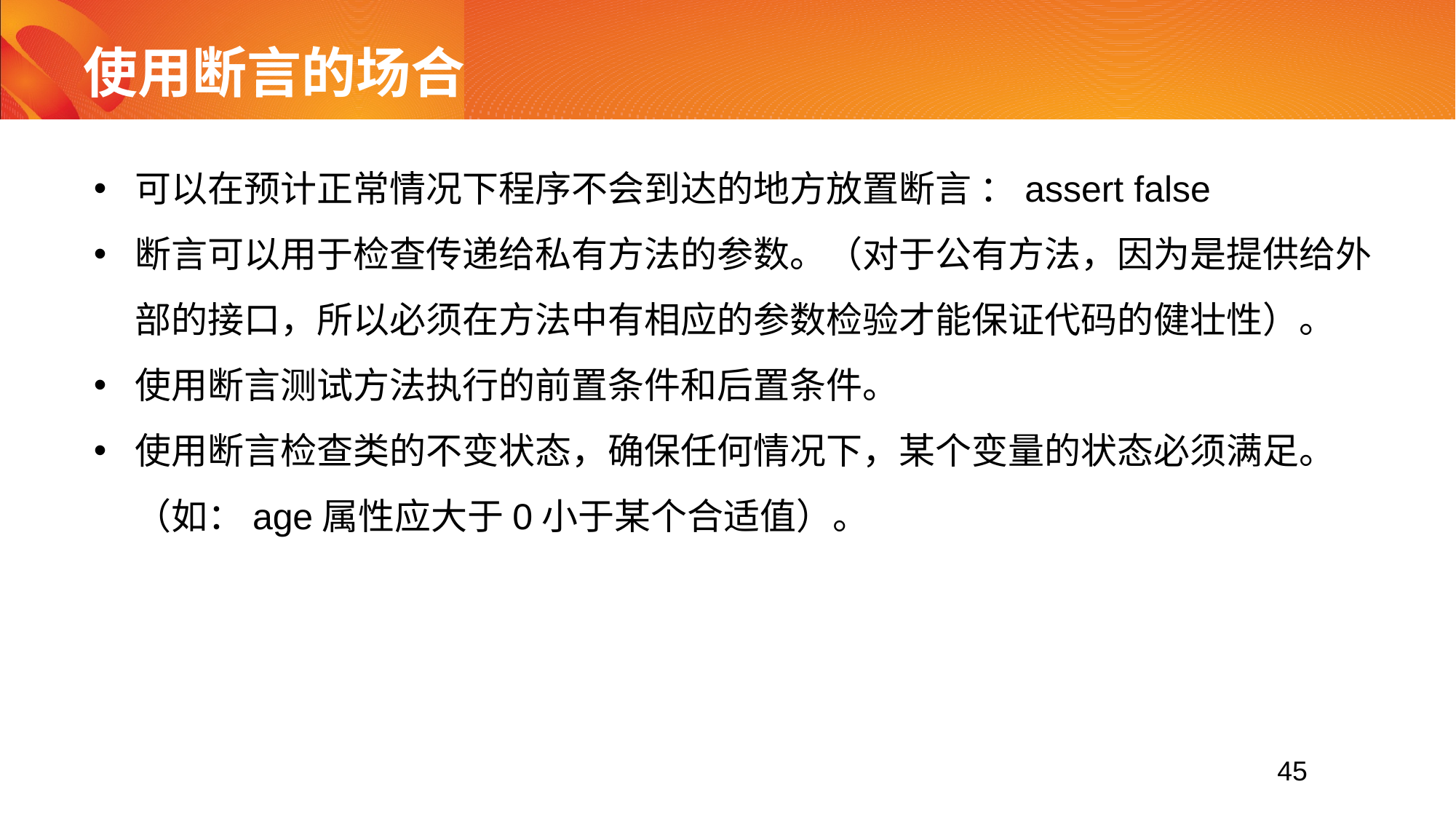

# 使用断言的场合
可以在预计正常情况下程序不会到达的地方放置断言 ：assert false
断言可以用于检查传递给私有方法的参数。（对于公有方法，因为是提供给外部的接口，所以必须在方法中有相应的参数检验才能保证代码的健壮性）。
使用断言测试方法执行的前置条件和后置条件。
使用断言检查类的不变状态，确保任何情况下，某个变量的状态必须满足。（如：age属性应大于0小于某个合适值）。